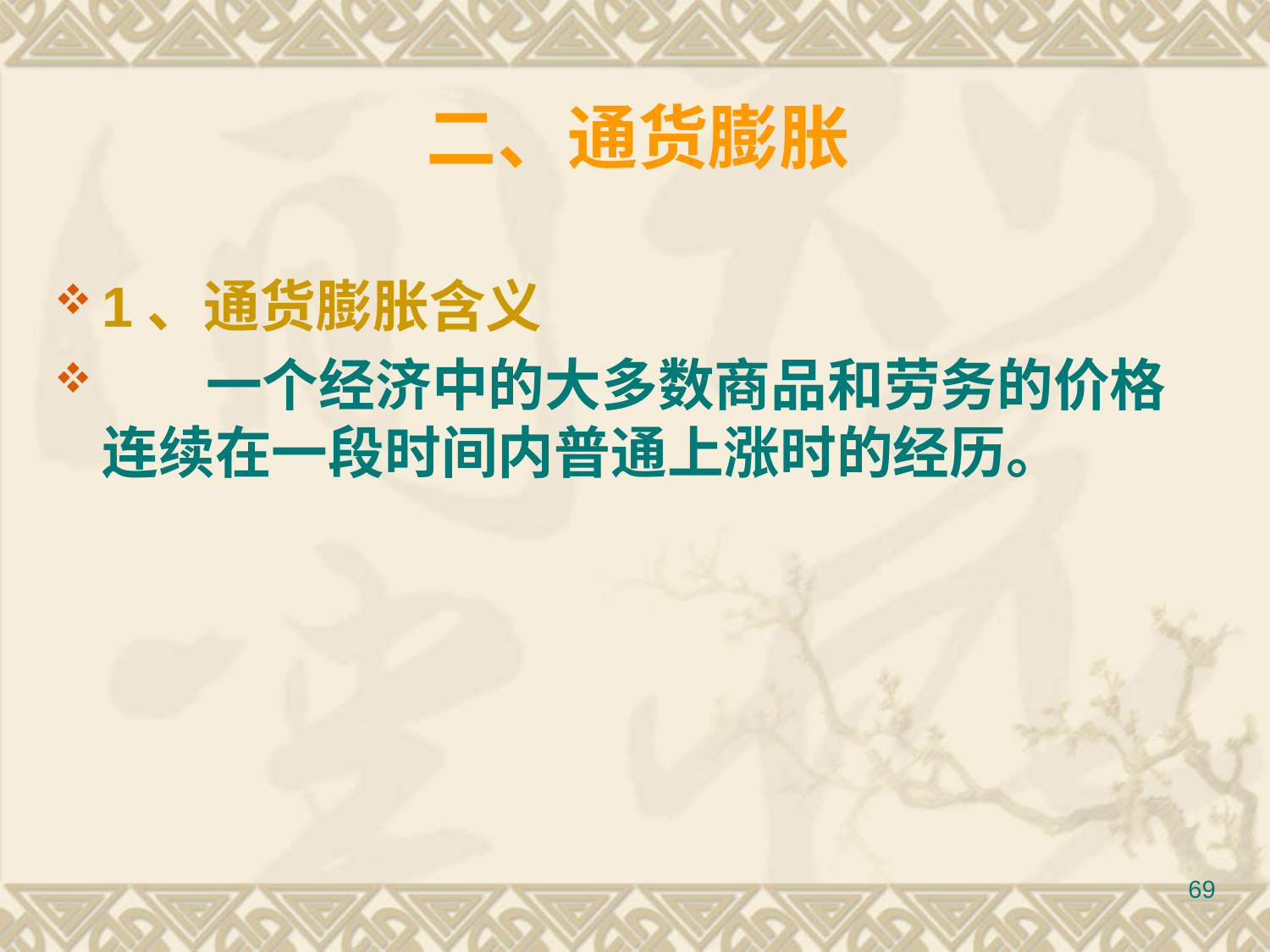

# 二、通货膨胀
1、通货膨胀含义
       一个经济中的大多数商品和劳务的价格连续在一段时间内普通上涨时的经历。
69